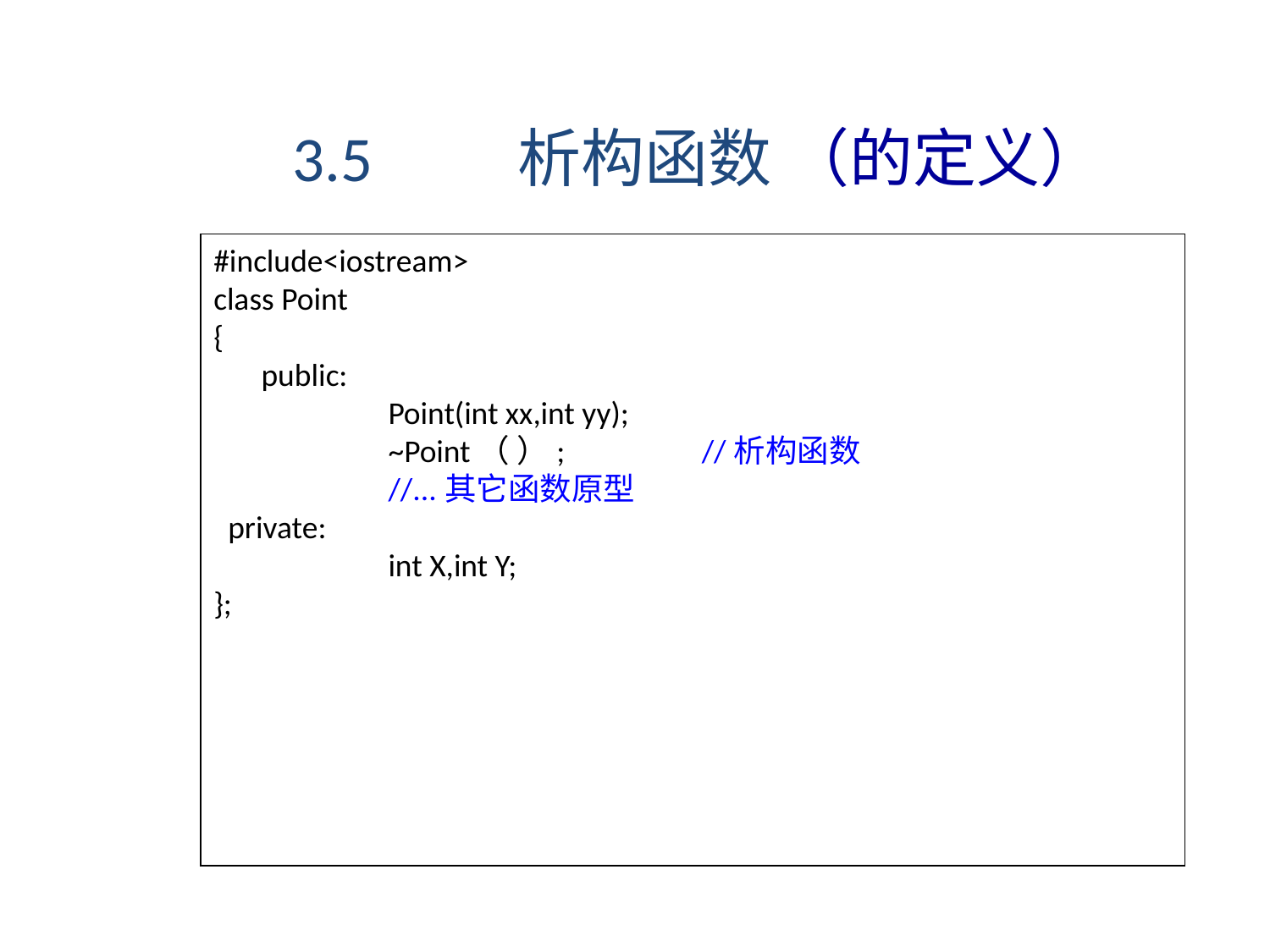

3.5         析构函数 （的定义）
#include<iostream>
class Point
{
    	public:
    		Point(int xx,int yy);
    		~Point（ ）;                   //析构函数
    		//...其它函数原型
  private:
    		int X,int Y;
};